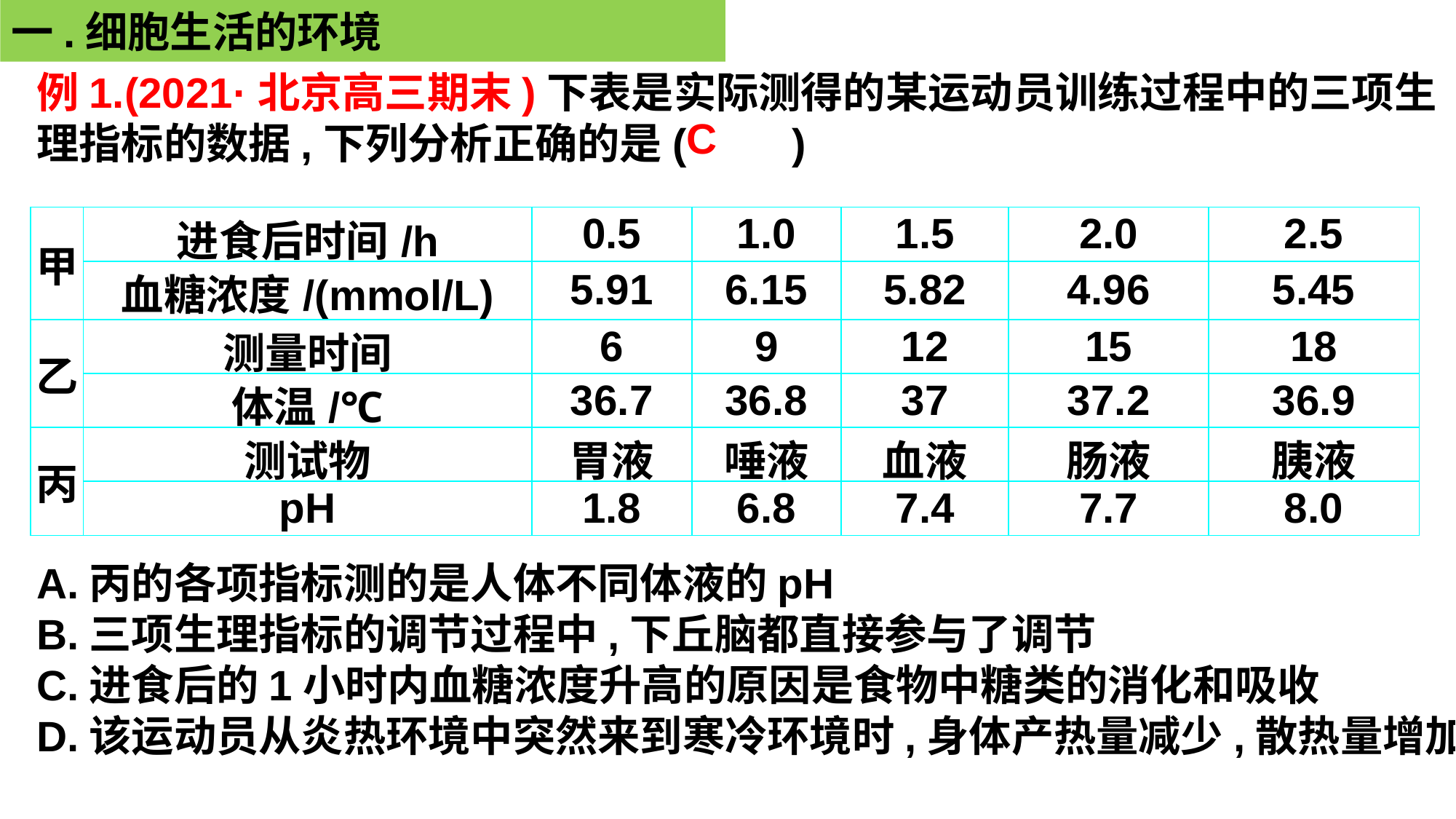

一.细胞生活的环境
例1.(2021·北京高三期末)下表是实际测得的某运动员训练过程中的三项生理指标的数据,下列分析正确的是(　　)
C
| 甲 | 进食后时间/h | 0.5 | 1.0 | 1.5 | 2.0 | 2.5 |
| --- | --- | --- | --- | --- | --- | --- |
|  | 血糖浓度/(mmol/L) | 5.91 | 6.15 | 5.82 | 4.96 | 5.45 |
| 乙 | 测量时间 | 6 | 9 | 12 | 15 | 18 |
|  | 体温/℃ | 36.7 | 36.8 | 37 | 37.2 | 36.9 |
| 丙 | 测试物 | 胃液 | 唾液 | 血液 | 肠液 | 胰液 |
|  | pH | 1.8 | 6.8 | 7.4 | 7.7 | 8.0 |
A.丙的各项指标测的是人体不同体液的pH
B.三项生理指标的调节过程中,下丘脑都直接参与了调节
C.进食后的1小时内血糖浓度升高的原因是食物中糖类的消化和吸收
D.该运动员从炎热环境中突然来到寒冷环境时,身体产热量减少,散热量增加